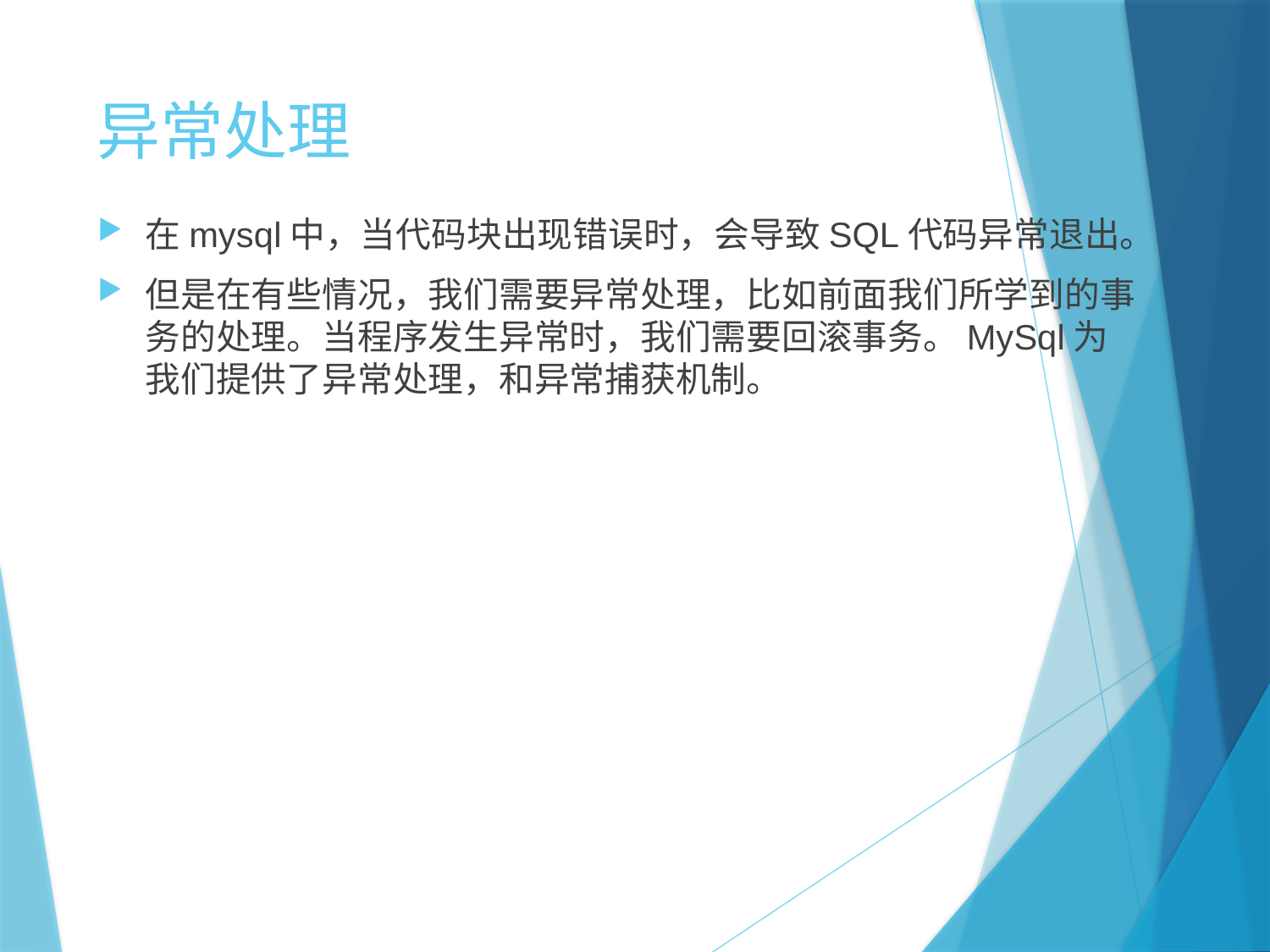

# 异常处理
在mysql中，当代码块出现错误时，会导致SQL代码异常退出。
但是在有些情况，我们需要异常处理，比如前面我们所学到的事务的处理。当程序发生异常时，我们需要回滚事务。MySql为我们提供了异常处理，和异常捕获机制。